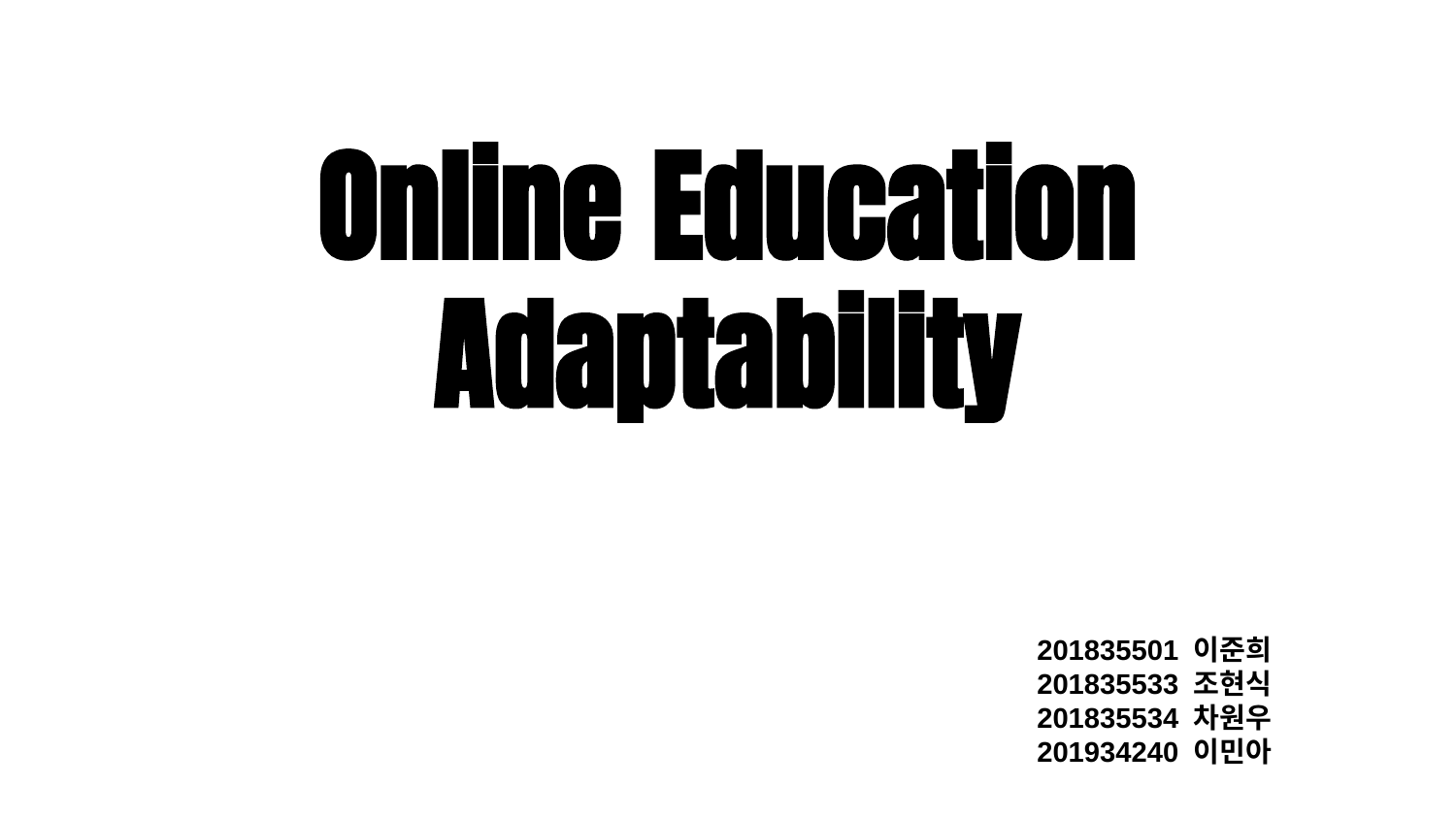

# Online Education Adaptability
201835501 이준희
201835533 조현식
201835534 차원우
201934240 이민아